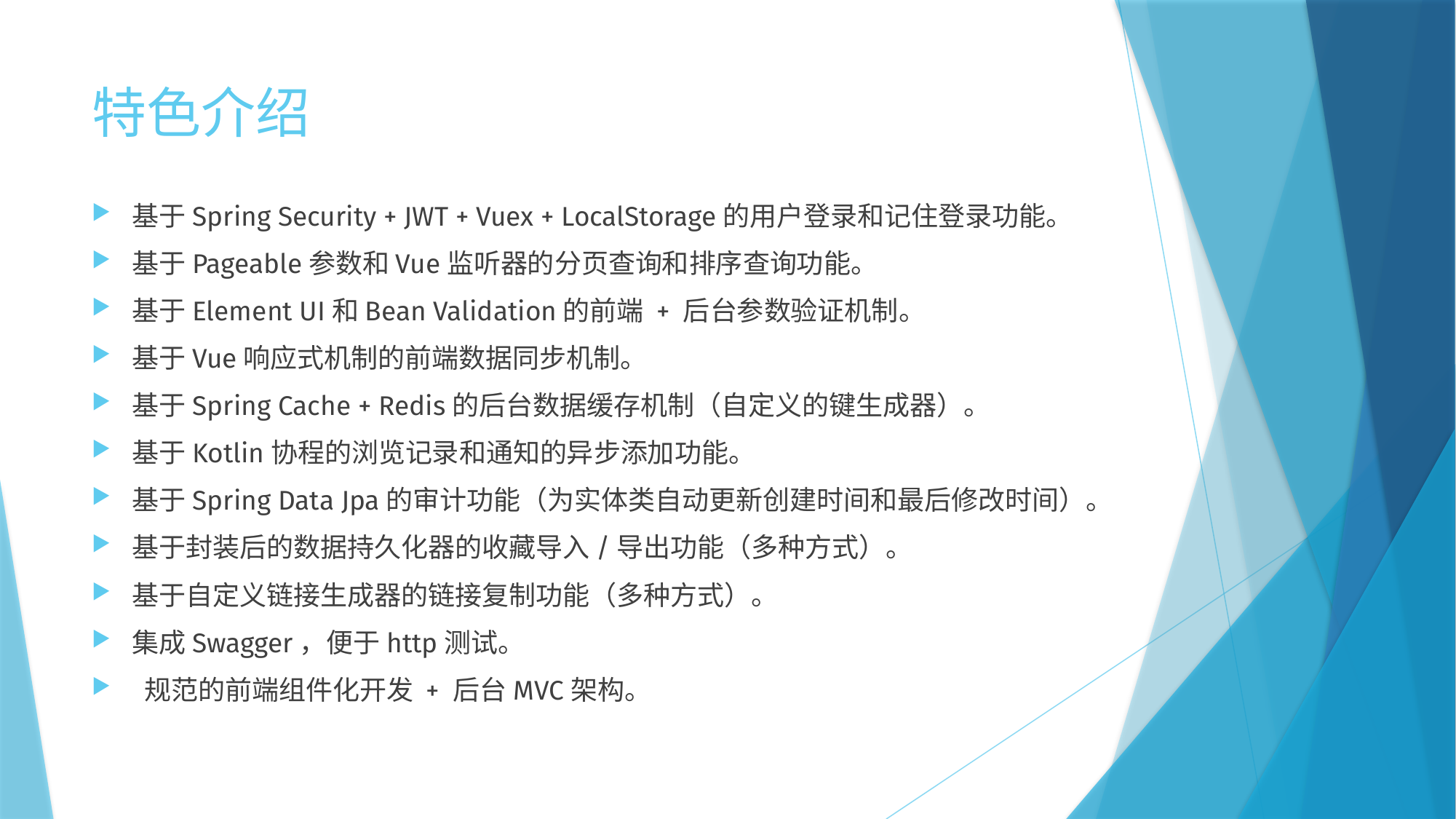

# 特色介绍
基于Spring Security + JWT + Vuex + LocalStorage的用户登录和记住登录功能。
基于Pageable参数和Vue监听器的分页查询和排序查询功能。
基于Element UI和Bean Validation的前端 + 后台参数验证机制。
基于Vue响应式机制的前端数据同步机制。
基于Spring Cache + Redis的后台数据缓存机制（自定义的键生成器）。
基于Kotlin协程的浏览记录和通知的异步添加功能。
基于Spring Data Jpa的审计功能（为实体类自动更新创建时间和最后修改时间）。
基于封装后的数据持久化器的收藏导入/导出功能（多种方式）。
基于自定义链接生成器的链接复制功能（多种方式）。
集成Swagger，便于http测试。
 规范的前端组件化开发 + 后台MVC架构。